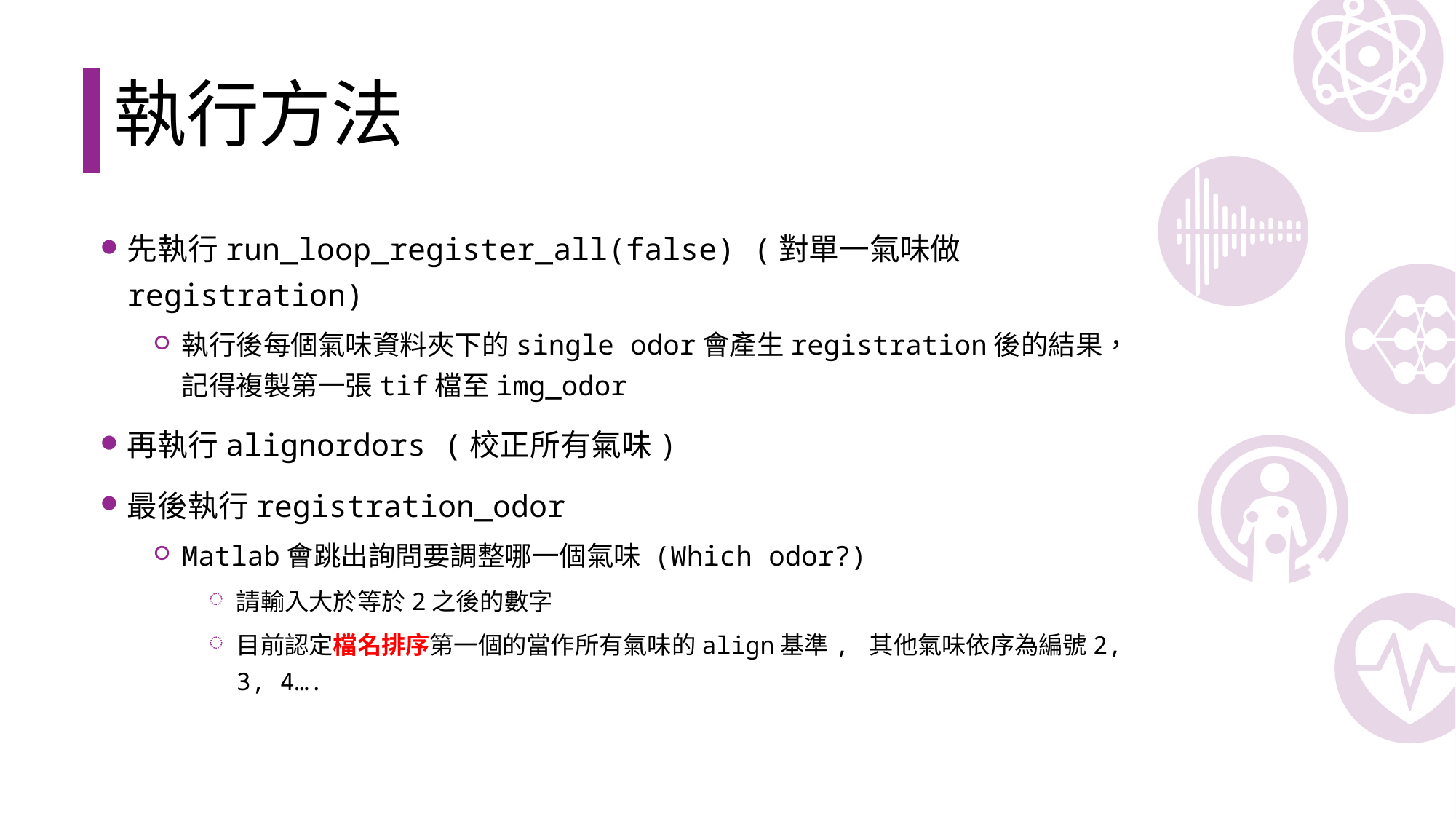

# 執行方法
先執行run_loop_register_all(false) (對單一氣味做registration)
執行後每個氣味資料夾下的single odor會產生registration後的結果，記得複製第一張tif檔至img_odor
再執行alignordors (校正所有氣味)
最後執行registration_odor
Matlab會跳出詢問要調整哪一個氣味 (Which odor?)
請輸入大於等於2之後的數字
目前認定檔名排序第一個的當作所有氣味的align基準, 其他氣味依序為編號2, 3, 4….